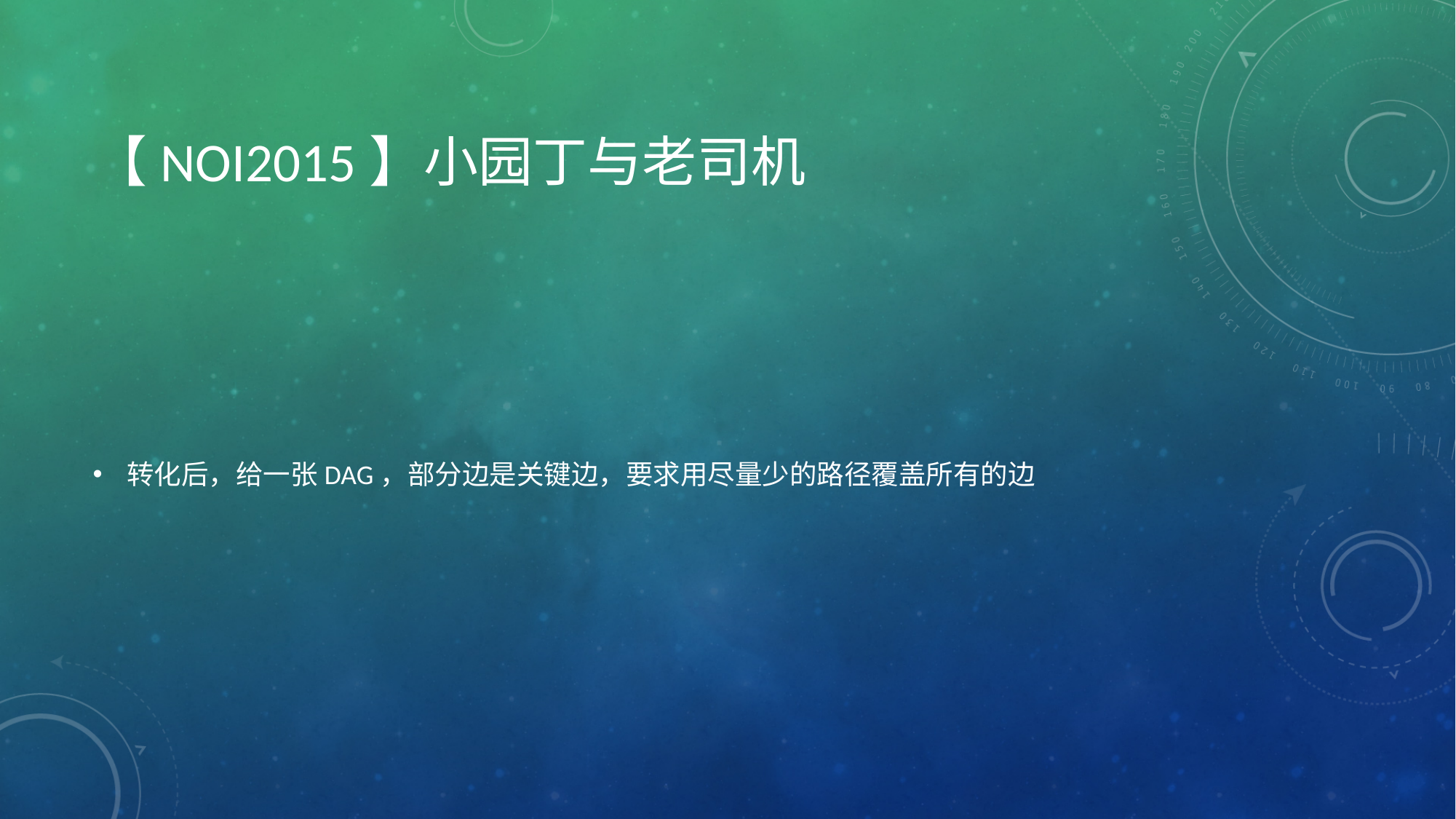

# 【NOI2015】小园丁与老司机
转化后，给一张DAG，部分边是关键边，要求用尽量少的路径覆盖所有的边